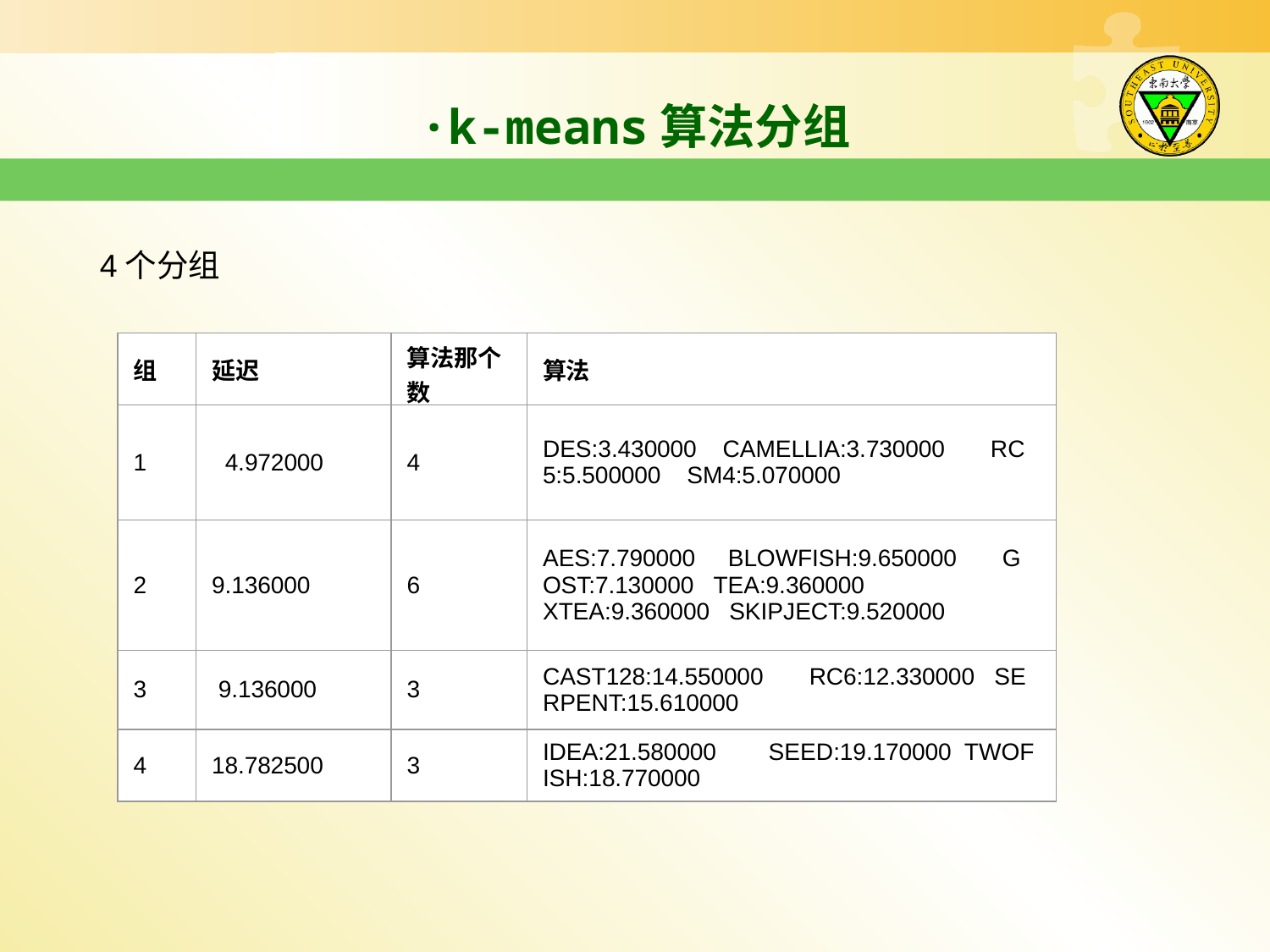

# ·k-means算法分组
4个分组
| 组 | 延迟 | 算法那个数 | 算法 |
| --- | --- | --- | --- |
| 1 | 4.972000 | 4 | DES:3.430000    CAMELLIA:3.730000       RC5:5.500000    SM4:5.070000 |
| 2 | 9.136000 | 6 | AES:7.790000     BLOWFISH:9.650000       GOST:7.130000   TEA:9.360000    XTEA:9.360000   SKIPJECT:9.520000 |
| 3 | 9.136000 | 3 | CAST128:14.550000       RC6:12.330000   SERPENT:15.610000 |
| 4 | 18.782500 | 3 | IDEA:21.580000        SEED:19.170000  TWOFISH:18.770000 |